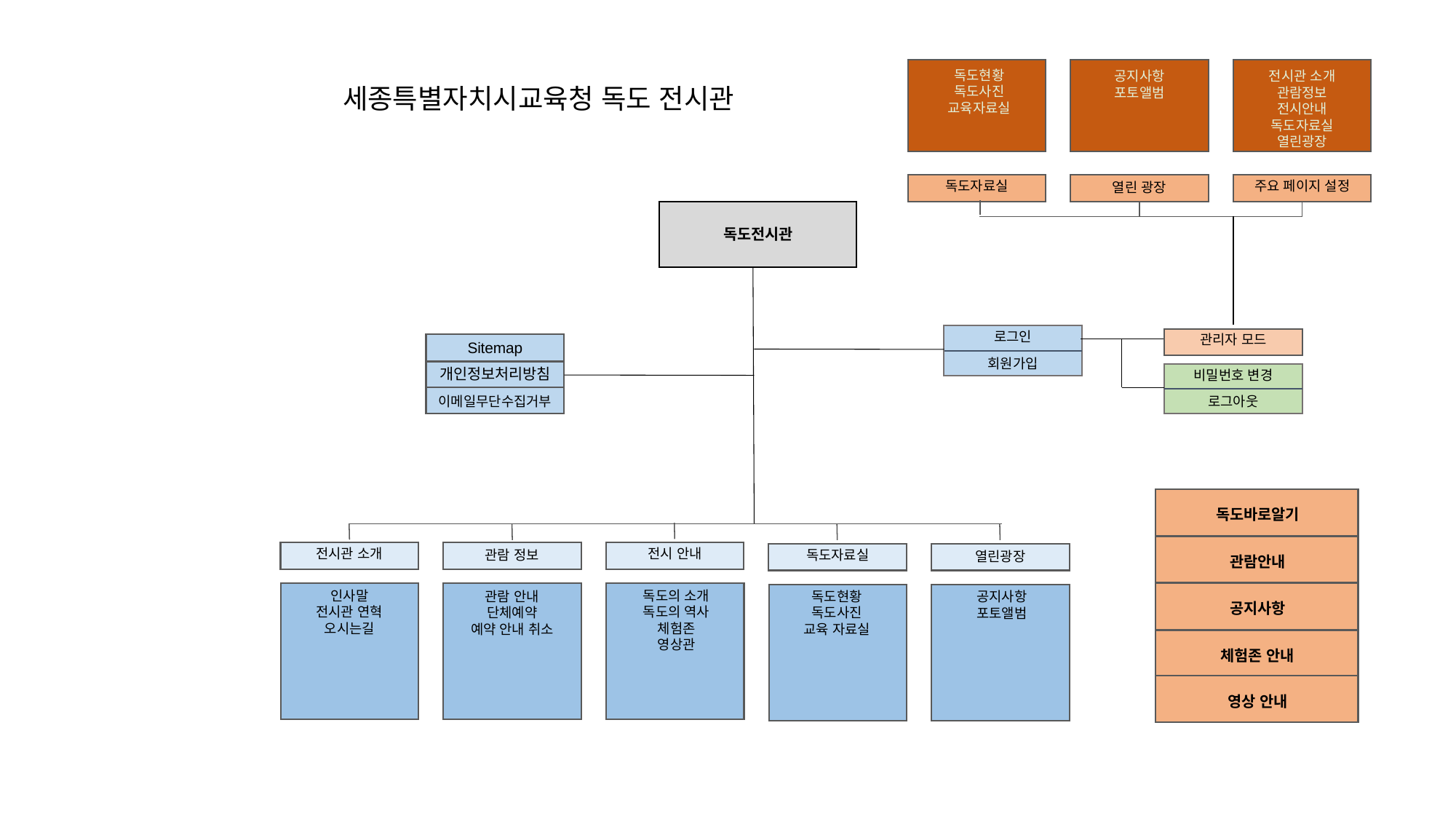

독도현황
독도사진
교육자료실
공지사항
포토앨범
전시관 소개
관람정보
전시안내
독도자료실
열린광장
홈
세종특별자치시교육청 독도 전시관
주요 페이지 설정
독도자료실
열린 광장

독도전시관
로그인

회원가입
관리자 모드

Sitemap

개인정보처리방침
비밀번호 변경

이메일무단수집거부
로그아웃

독도바로알기

전시 안내
전시관 소개
관람 정보
독도자료실
열린광장

관람안내
인사말
전시관 연혁
오시는길
독도의 소개
독도의 역사
체험존
영상관
관람 안내
단체예약
예약 안내 취소
독도현황
독도사진
교육 자료실
공지사항
포토앨범

공지사항

체험존 안내

영상 안내